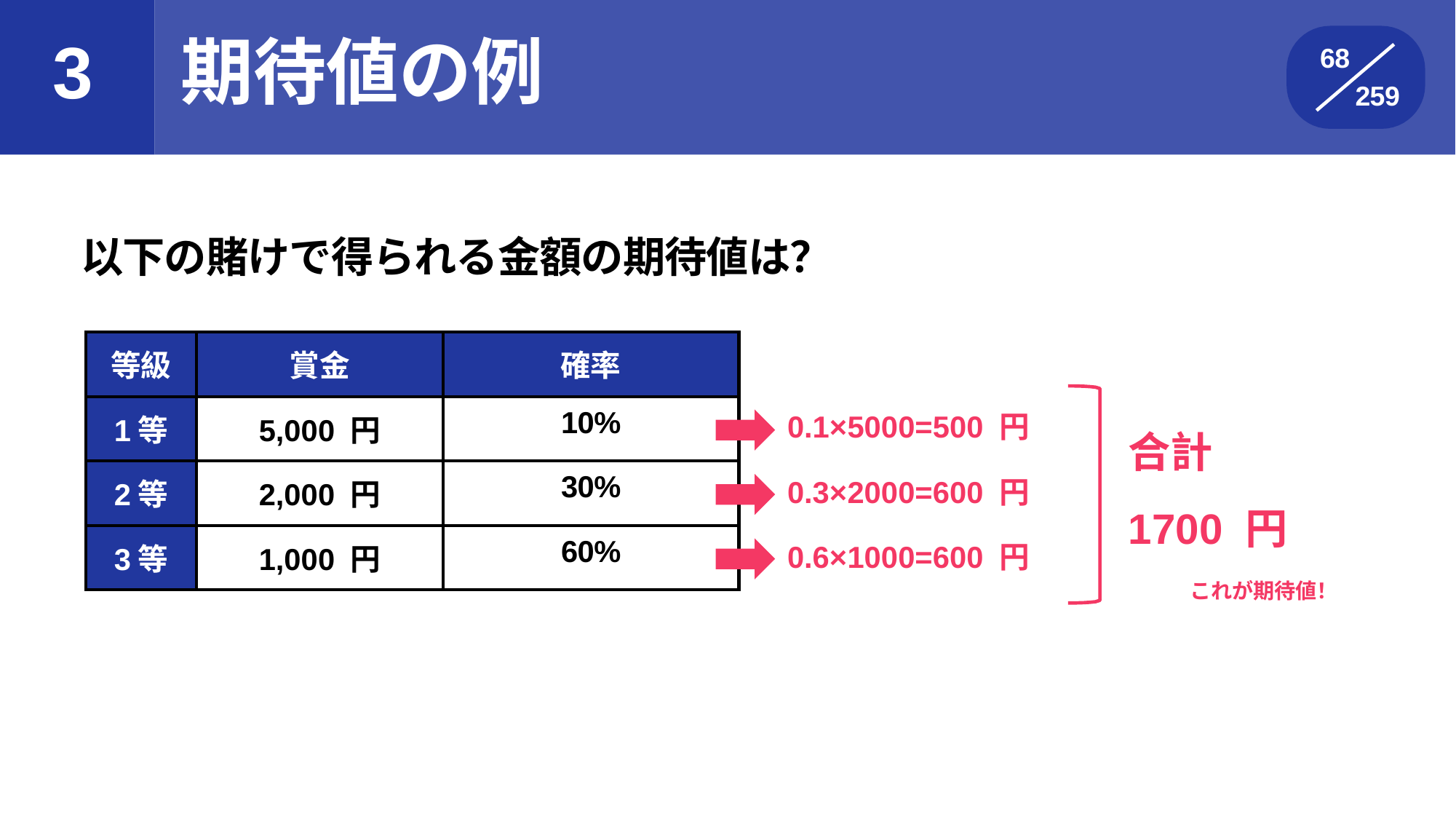

# 3	期待値の例
68
259
以下の賭けで得られる金額の期待値は？
| 等級 | 賞金 | 確率 |
| --- | --- | --- |
| 1等 | 5,000 円 | 10% |
| 2等 | 2,000 円 | 30% |
| 3等 | 1,000 円 | 60% |

合計
1700 円
これが期待値！
0.1×5000=500 円
0.3×2000=600 円
0.6×1000=600 円